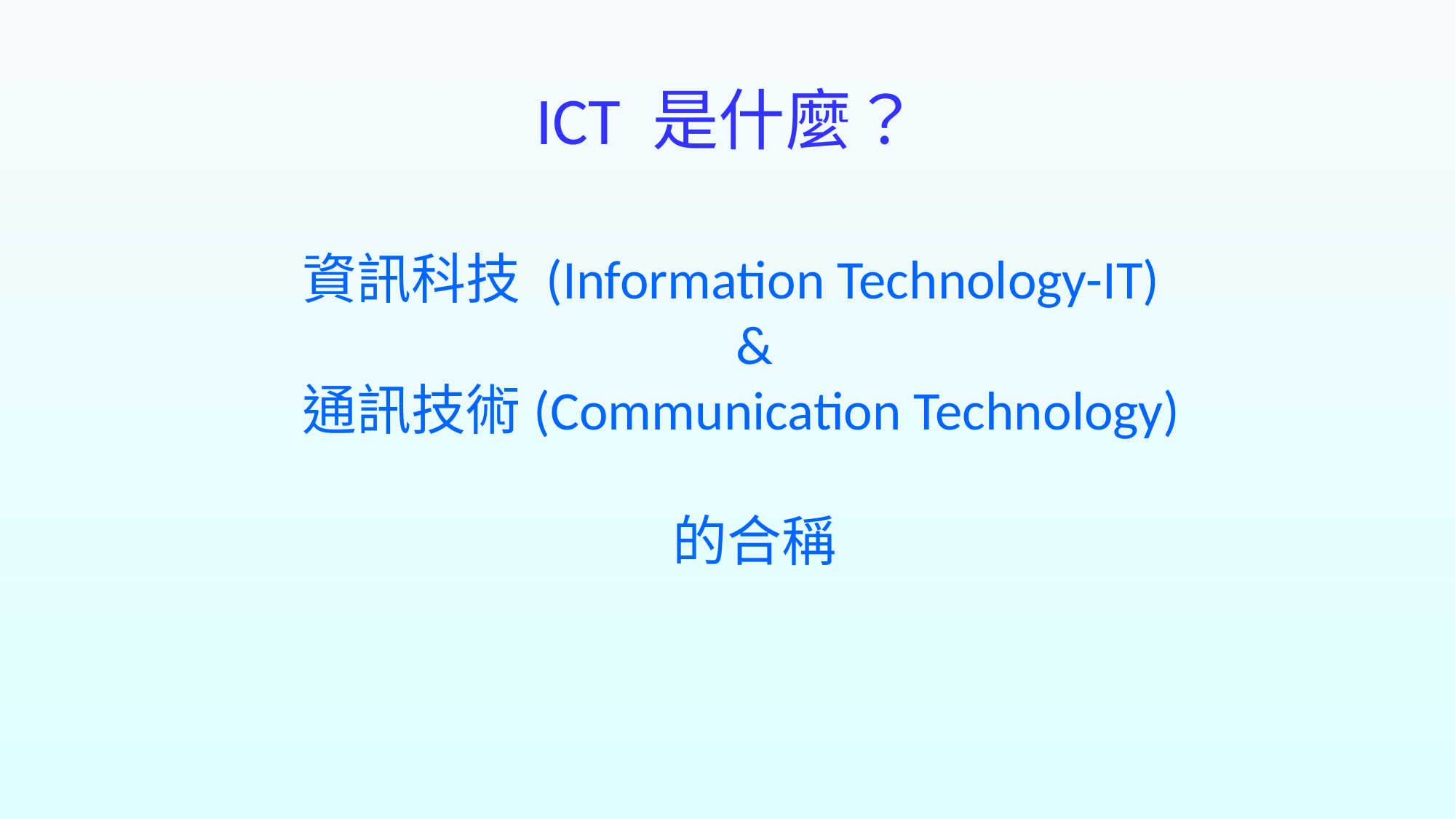

# ICT 是什麼？
資訊科技 (Information Technology-IT)
 &
通訊技術(Communication Technology)

的合稱